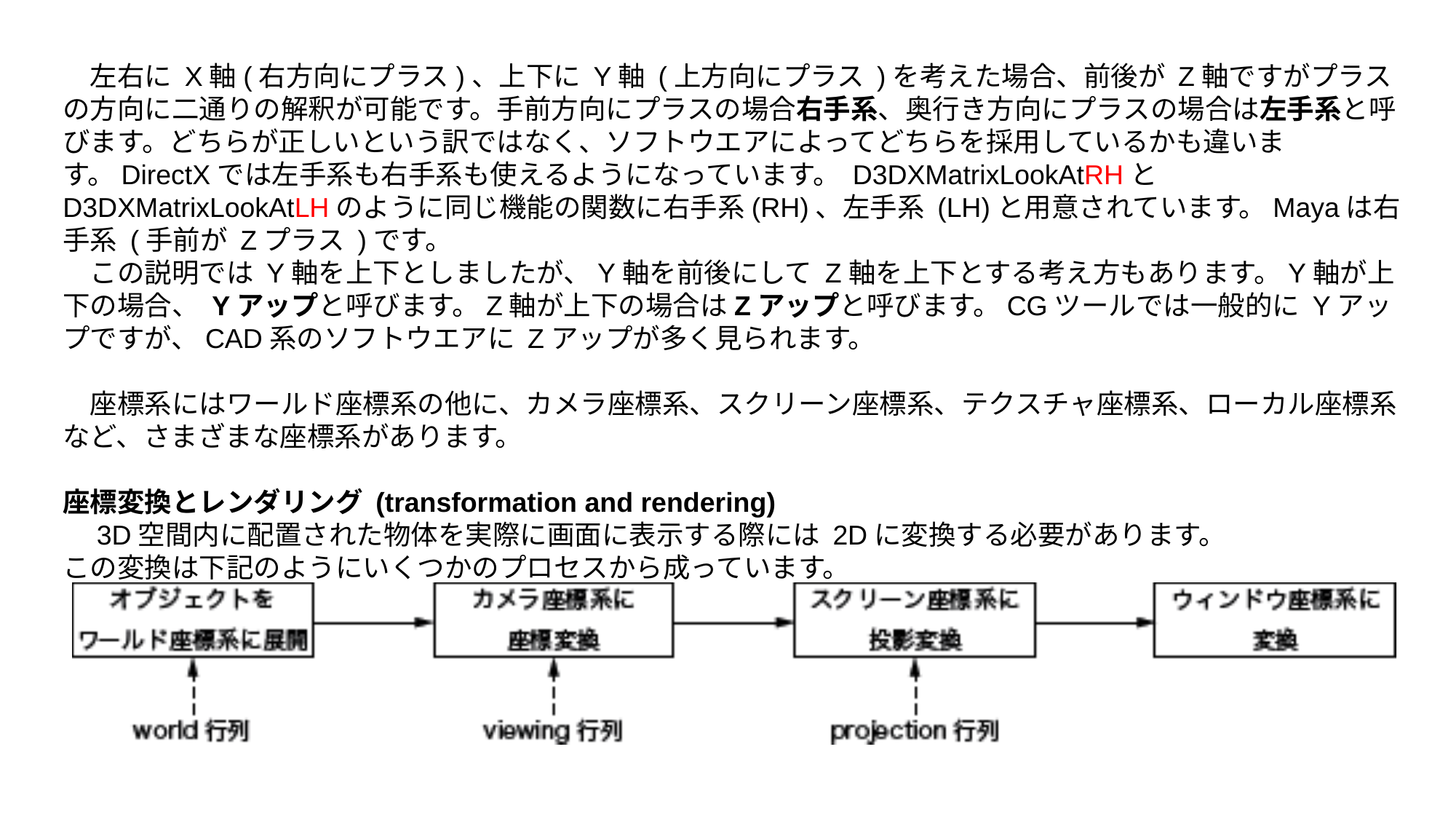

左右に X軸(右方向にプラス)、上下に Y軸 (上方向にプラス )を考えた場合、前後が Z軸ですがプラスの方向に二通りの解釈が可能です。手前方向にプラスの場合右手系、奥行き方向にプラスの場合は左手系と呼びます。どちらが正しいという訳ではなく、ソフトウエアによってどちらを採用しているかも違います。DirectXでは左手系も右手系も使えるようになっています。 D3DXMatrixLookAtRHと D3DXMatrixLookAtLHのように同じ機能の関数に右手系(RH)、左手系 (LH)と用意されています。Mayaは右手系 (手前が Zプラス )です。
　この説明では Y軸を上下としましたが、Y軸を前後にして Z軸を上下とする考え方もあります。Y軸が上下の場合、 Yアップと呼びます。Z軸が上下の場合はZアップと呼びます。CGツールでは一般的に Yアップですが、CAD系のソフトウエアに Zアップが多く見られます。

　座標系にはワールド座標系の他に、カメラ座標系、スクリーン座標系、テクスチャ座標系、ローカル座標系など、さまざまな座標系があります。

座標変換とレンダリング (transformation and rendering)
　3D空間内に配置された物体を実際に画面に表示する際には 2Dに変換する必要があります。
この変換は下記のようにいくつかのプロセスから成っています。